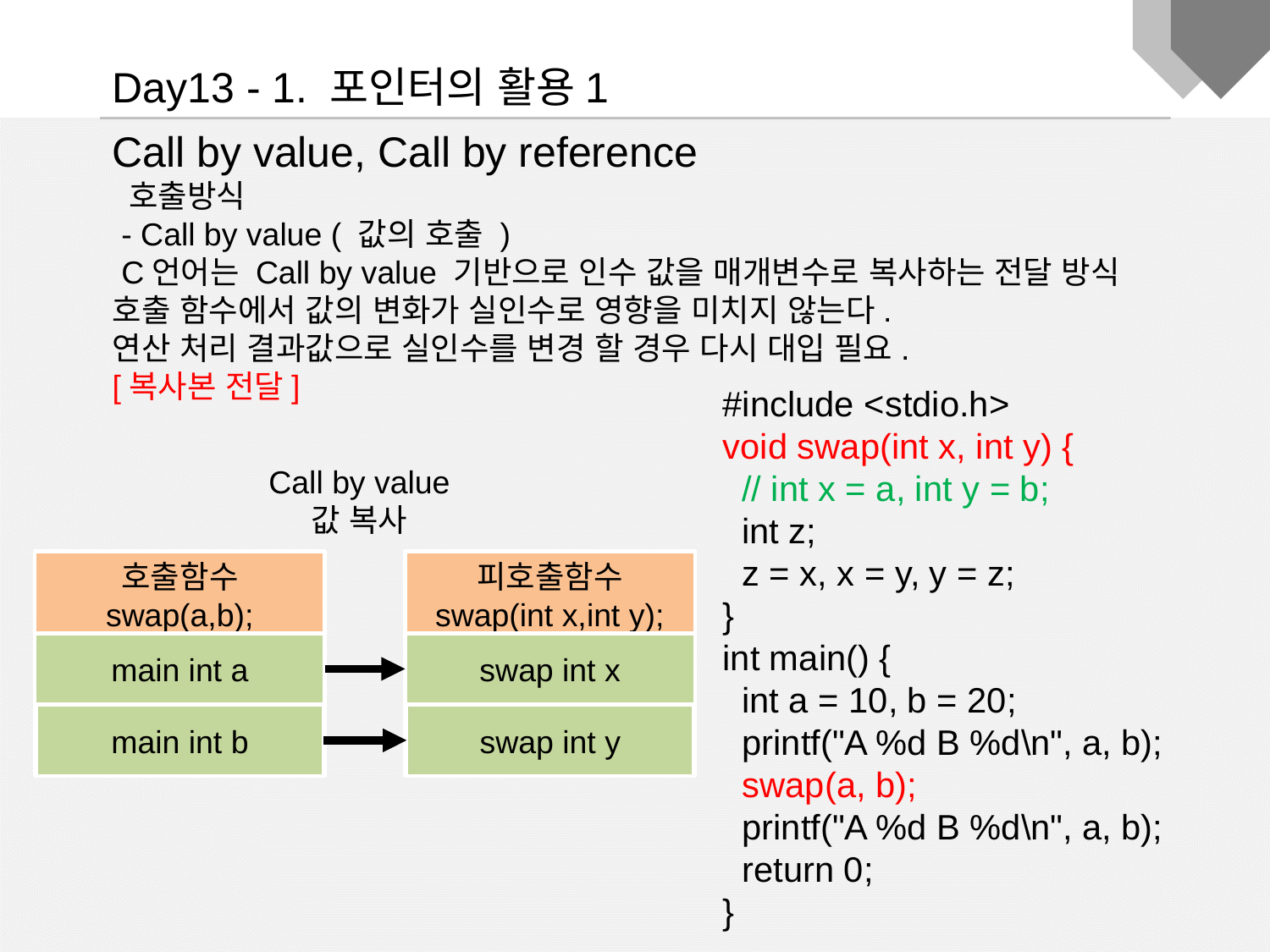

Day13 - 1. 포인터의 활용1
Call by value, Call by reference
 호출방식
 - Call by value ( 값의 호출 )
 C언어는 Call by value 기반으로 인수 값을 매개변수로 복사하는 전달 방식
호출 함수에서 값의 변화가 실인수로 영향을 미치지 않는다.
연산 처리 결과값으로 실인수를 변경 할 경우 다시 대입 필요.
[복사본 전달]
#include <stdio.h>
void swap(int x, int y) {
  // int x = a, int y = b;
  int z;
  z = x, x = y, y = z;
}
int main() {
  int a = 10, b = 20;
  printf("A %d B %d\n", a, b);
  swap(a, b);
  printf("A %d B %d\n", a, b);
  return 0;
}
Call by value
값 복사
호출함수
swap(a,b);

피호출함수
swap(int x,int y);

main int a
swap int x
main int b
swap int y